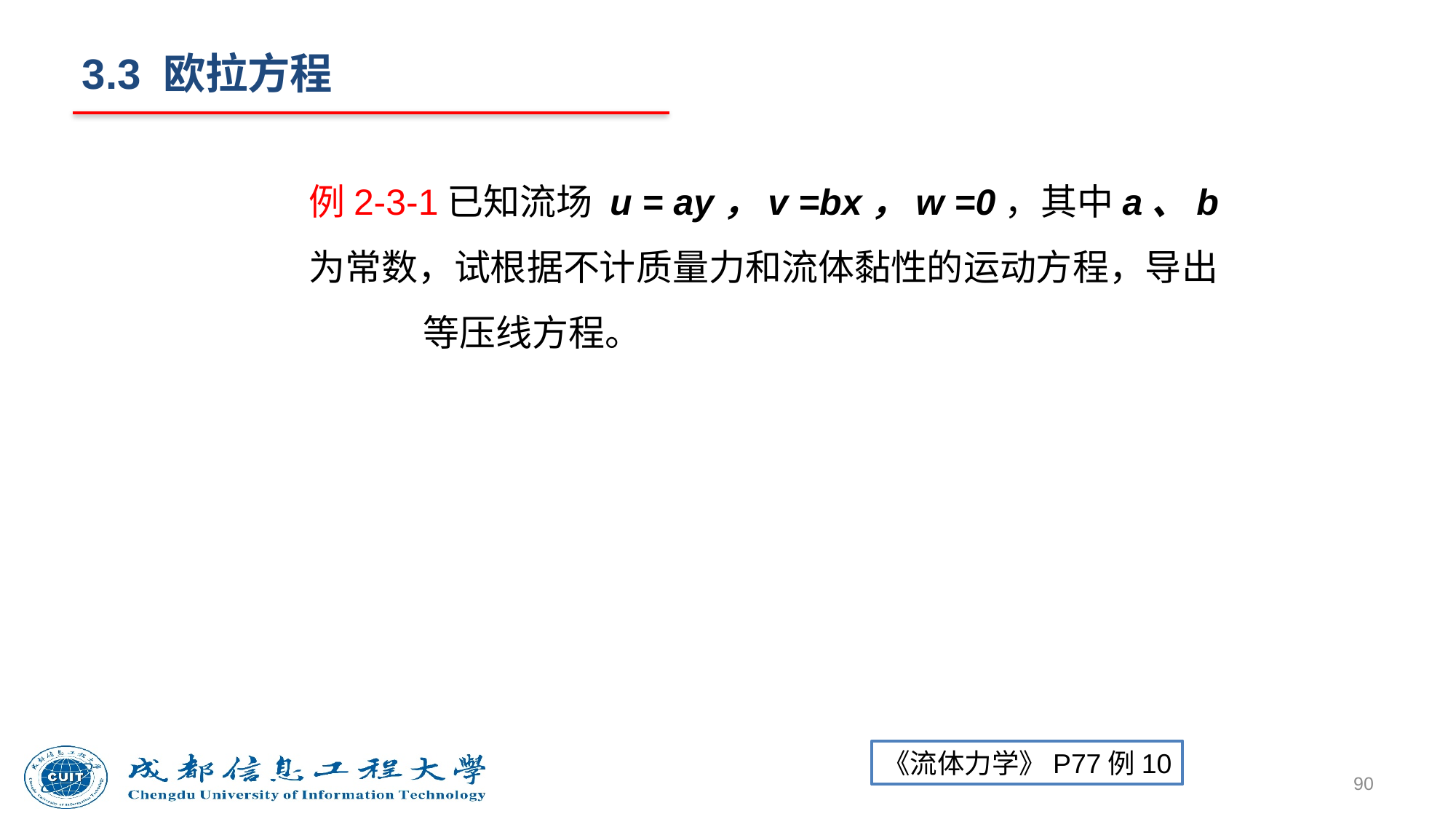

# 3.3 欧拉方程
例2-3-1已知流场 u = ay，v =bx，w =0，其中a、b为常数，试根据不计质量力和流体黏性的运动方程，导出                等压线方程。
《流体力学》P77例10
90